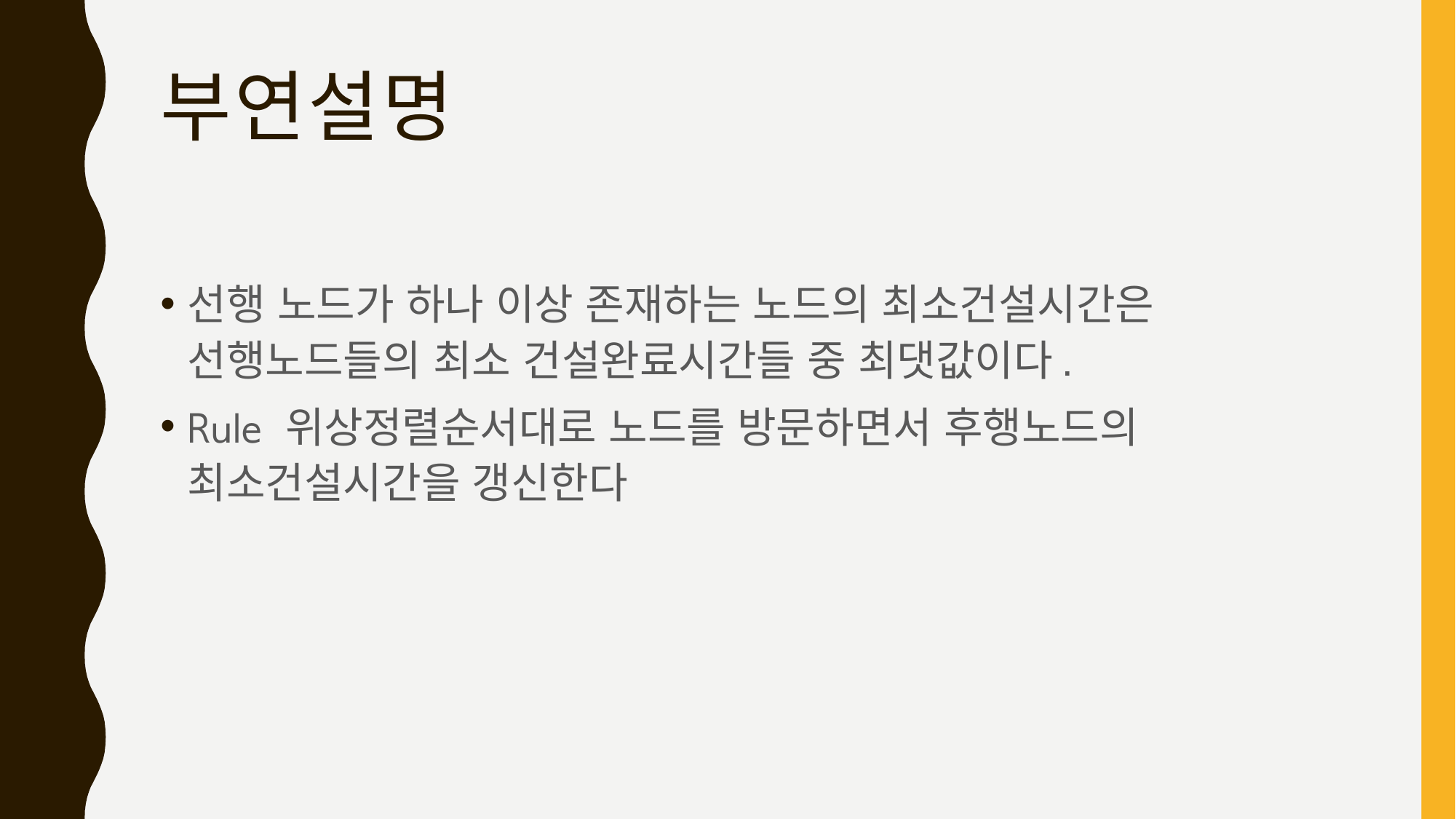

# 부연설명
선행 노드가 하나 이상 존재하는 노드의 최소건설시간은 선행노드들의 최소 건설완료시간들 중 최댓값이다.
Rule 위상정렬순서대로 노드를 방문하면서 후행노드의 최소건설시간을 갱신한다